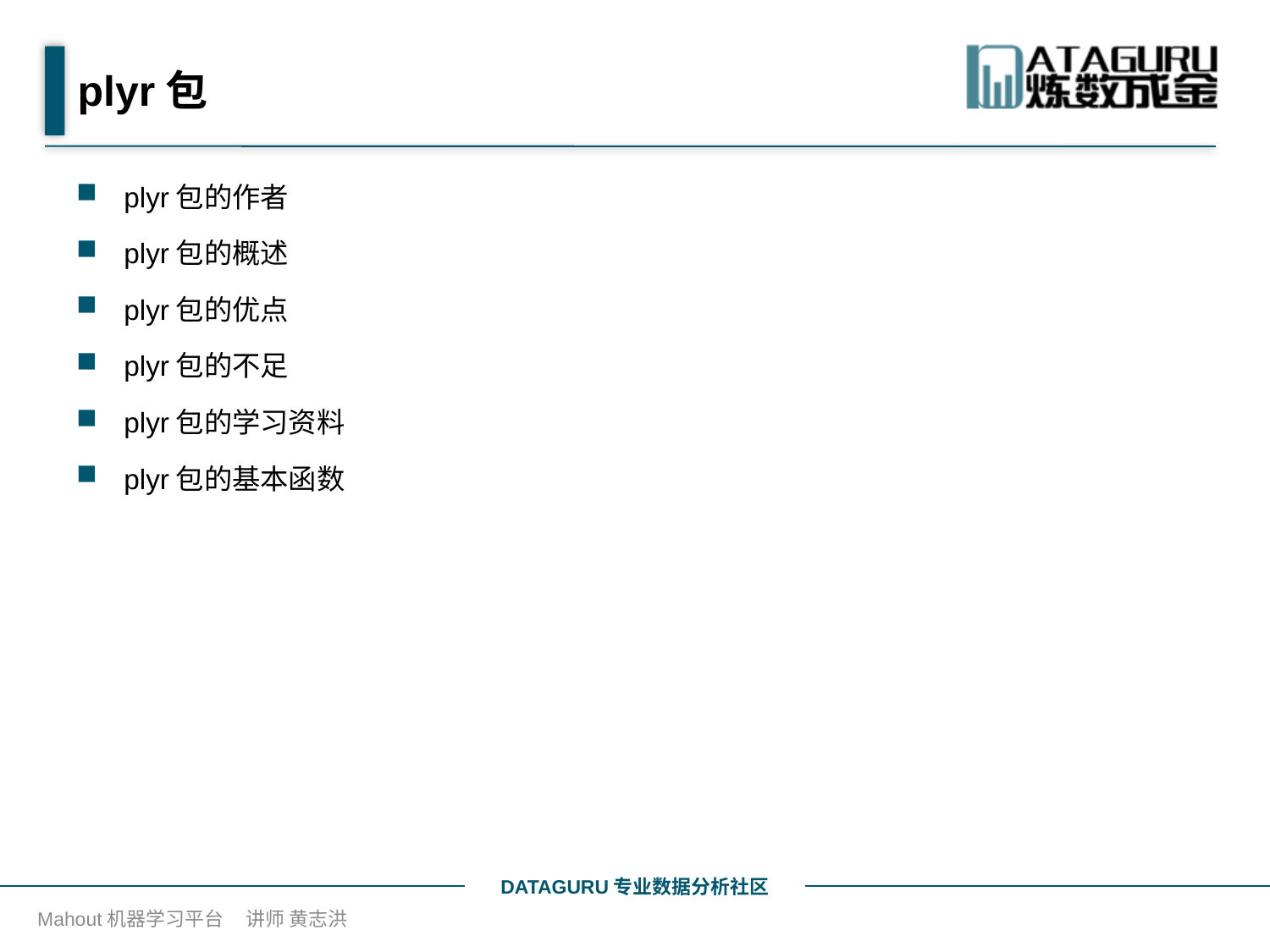

# plyr包
plyr包的作者
plyr包的概述
plyr包的优点
plyr包的不足
plyr包的学习资料
plyr包的基本函数